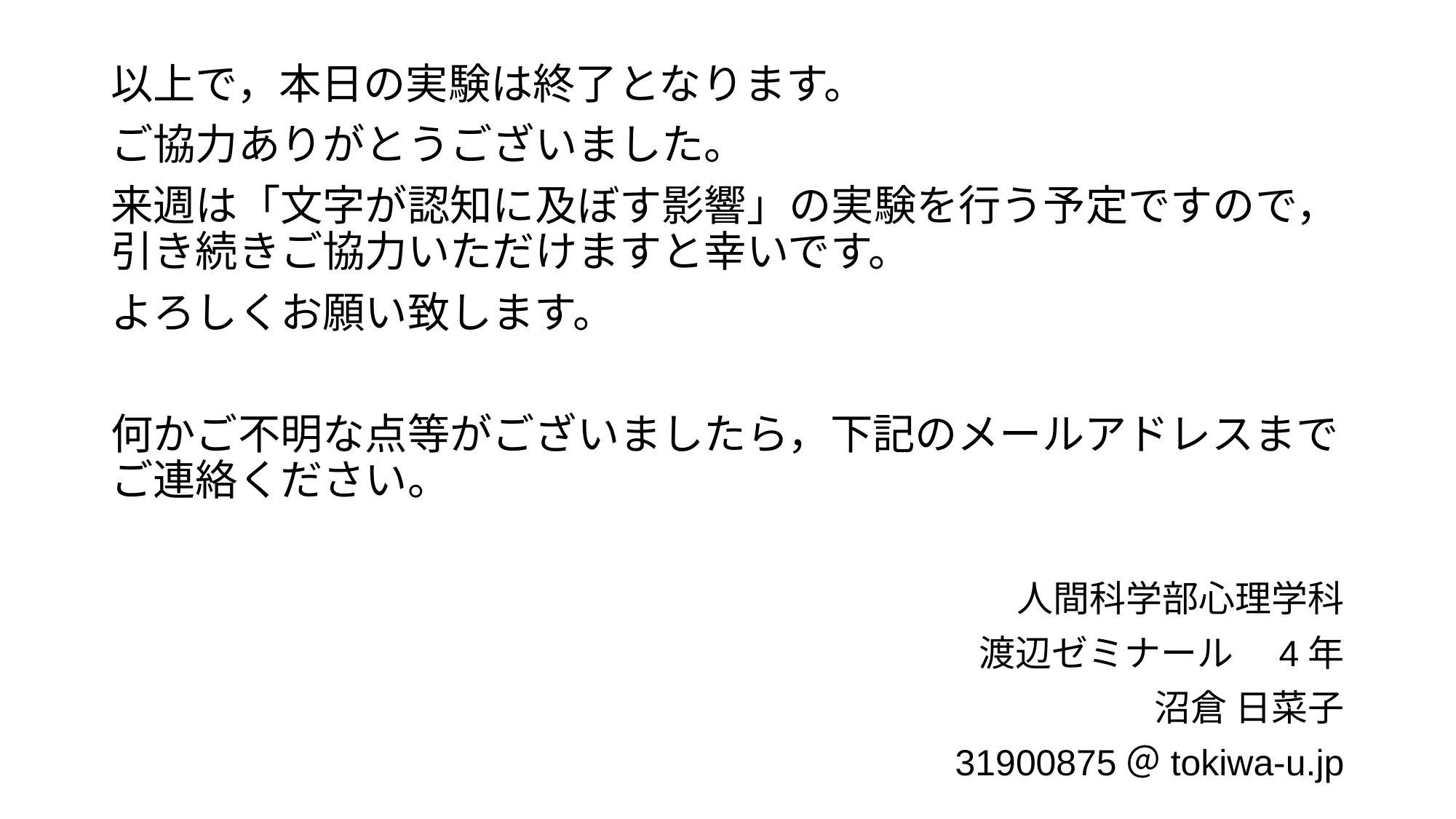

以上で，本日の実験は終了となります。
ご協力ありがとうございました。
来週は「文字が認知に及ぼす影響」の実験を行う予定ですので，引き続きご協力いただけますと幸いです。
よろしくお願い致します。

何かご不明な点等がございましたら，下記のメールアドレスまでご連絡ください。

人間科学部心理学科
渡辺ゼミナール　4年
沼倉 日菜子
31900875＠tokiwa-u.jp